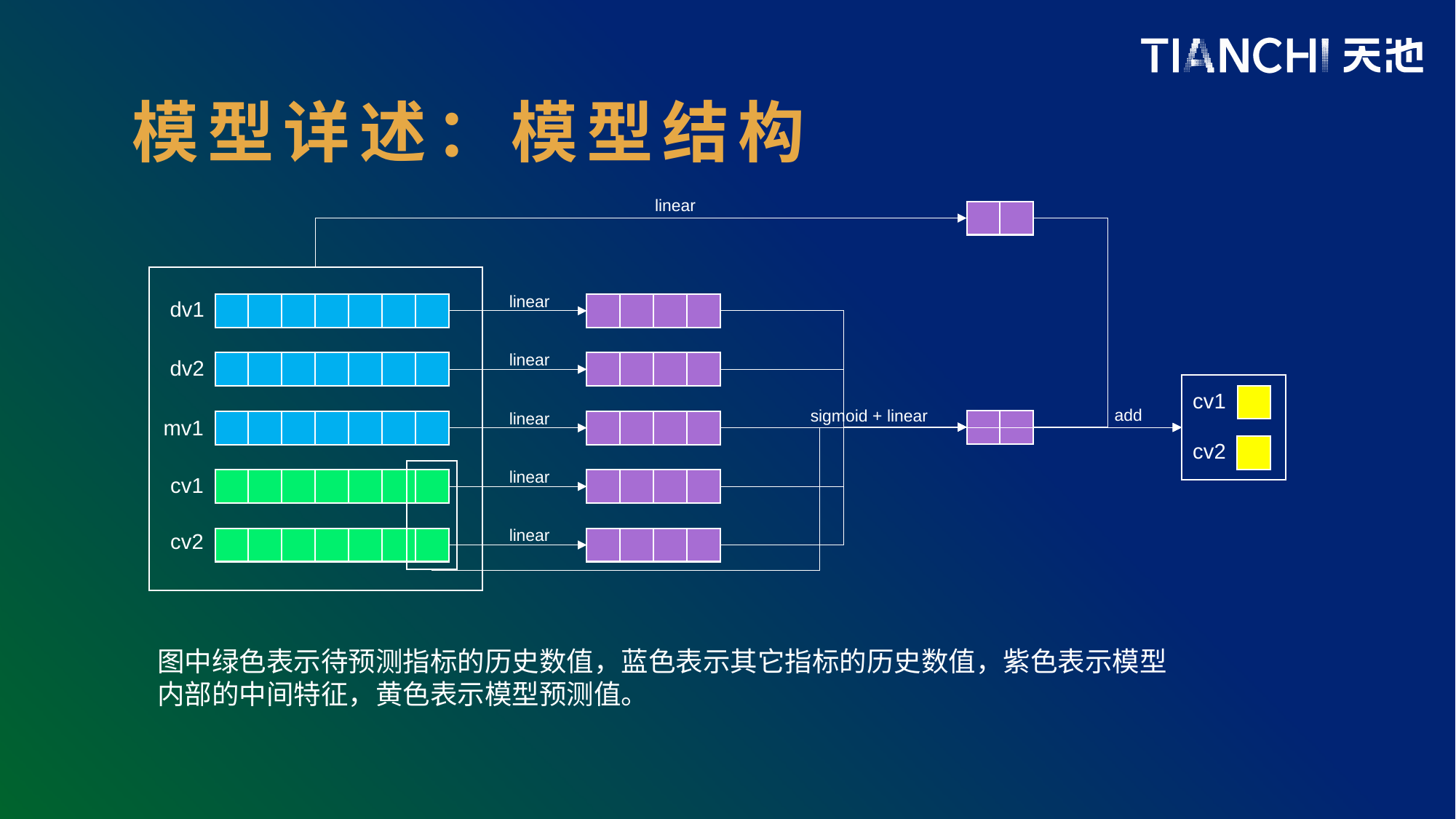

模型详述：模型结构
linear

linear
dv1

linear
dv2

cv1

add
sigmoid + linear
linear
mv1

cv2

linear
cv1

linear
cv2

图中绿色表示待预测指标的历史数值，蓝色表示其它指标的历史数值，紫色表示模型内部的中间特征，黄色表示模型预测值。